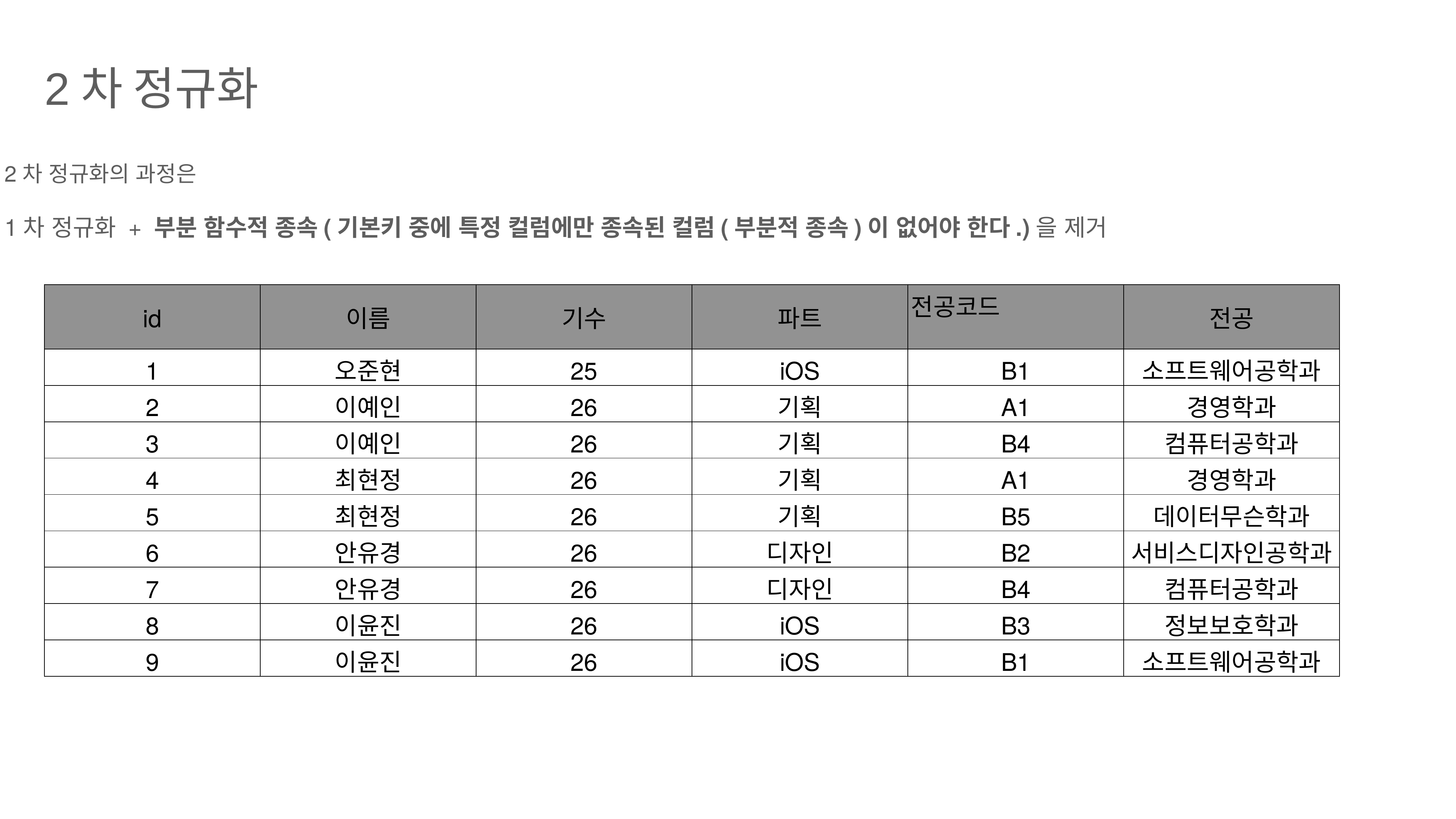

2차 정규화
2차 정규화의 과정은
1차 정규화 + 부분 함수적 종속(기본키 중에 특정 컬럼에만 종속된 컬럼(부분적 종속)이 없어야 한다.)을 제거
| id | 이름 | 기수 | 파트 | 전공코드 | 전공 |
| --- | --- | --- | --- | --- | --- |
| 1 | 오준현 | 25 | iOS | B1 | 소프트웨어공학과 |
| 2 | 이예인 | 26 | 기획 | A1 | 경영학과 |
| 3 | 이예인 | 26 | 기획 | B4 | 컴퓨터공학과 |
| 4 | 최현정 | 26 | 기획 | A1 | 경영학과 |
| 5 | 최현정 | 26 | 기획 | B5 | 데이터무슨학과 |
| 6 | 안유경 | 26 | 디자인 | B2 | 서비스디자인공학과 |
| 7 | 안유경 | 26 | 디자인 | B4 | 컴퓨터공학과 |
| 8 | 이윤진 | 26 | iOS | B3 | 정보보호학과 |
| 9 | 이윤진 | 26 | iOS | B1 | 소프트웨어공학과 |